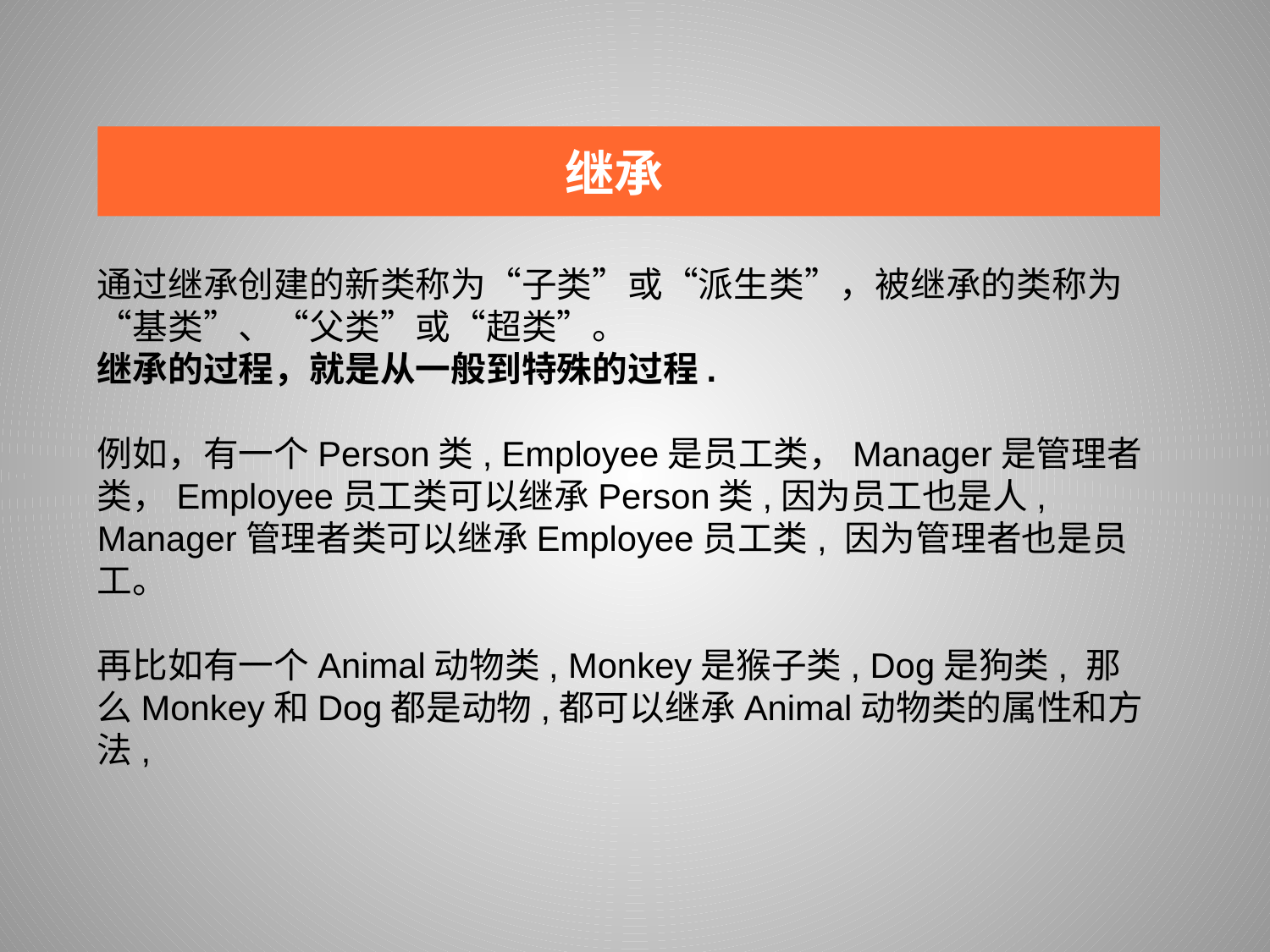

继承
通过继承创建的新类称为“子类”或“派生类”，被继承的类称为“基类”、“父类”或“超类”。
继承的过程，就是从一般到特殊的过程.

例如，有一个Person类, Employee是员工类，Manager是管理者类，Employee员工类可以继承Person类,因为员工也是人, Manager管理者类可以继承Employee员工类, 因为管理者也是员工。

再比如有一个Animal动物类, Monkey是猴子类, Dog是狗类, 那么Monkey和Dog都是动物,都可以继承Animal动物类的属性和方法,